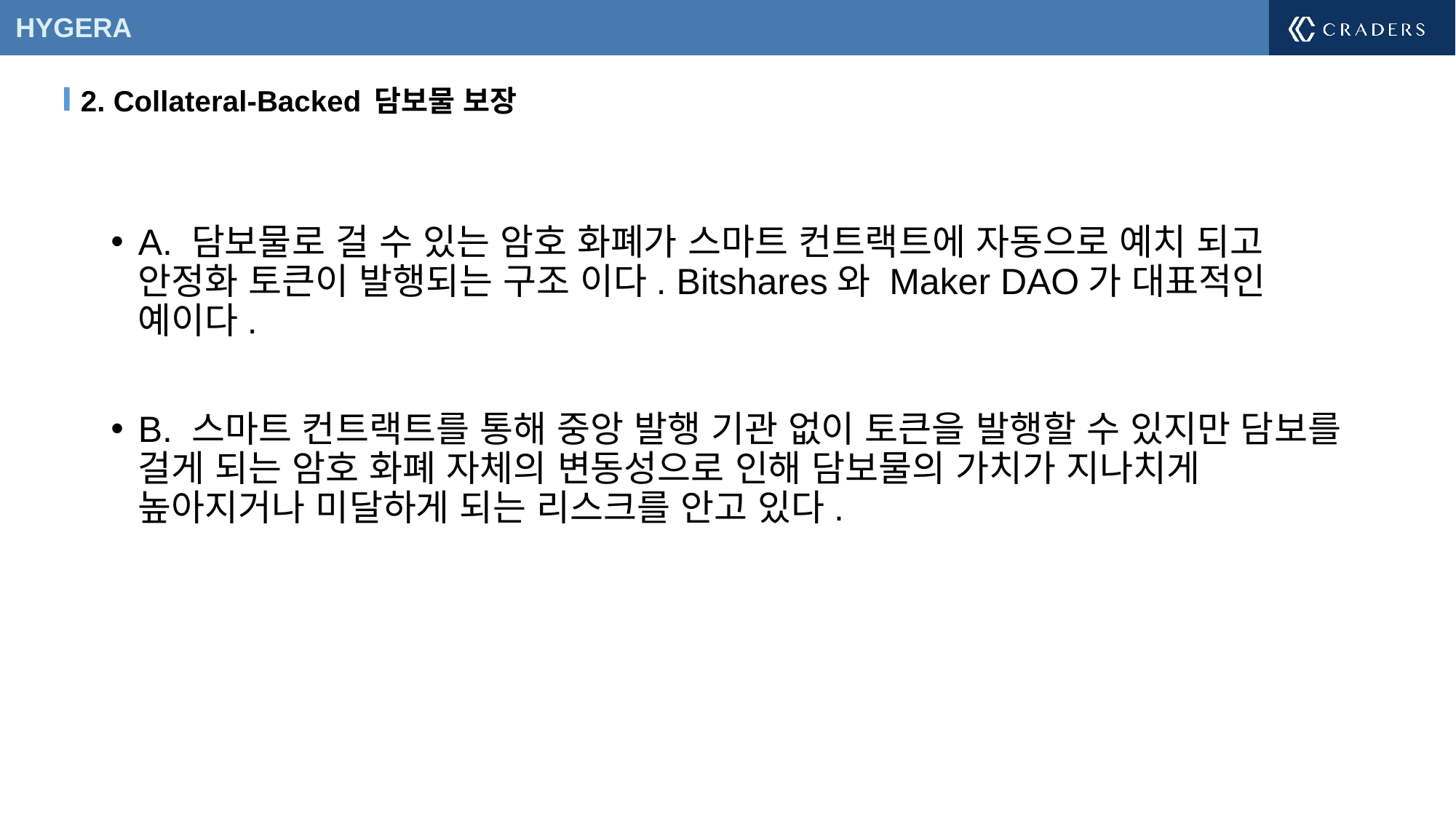

2. Collateral-Backed 담보물 보장
A. 담보물로 걸 수 있는 암호 화폐가 스마트 컨트랙트에 자동으로 예치 되고 안정화 토큰이 발행되는 구조 이다. Bitshares와 Maker DAO가 대표적인 예이다.

B. 스마트 컨트랙트를 통해 중앙 발행 기관 없이 토큰을 발행할 수 있지만 담보를 걸게 되는 암호 화폐 자체의 변동성으로 인해 담보물의 가치가 지나치게 높아지거나 미달하게 되는 리스크를 안고 있다.